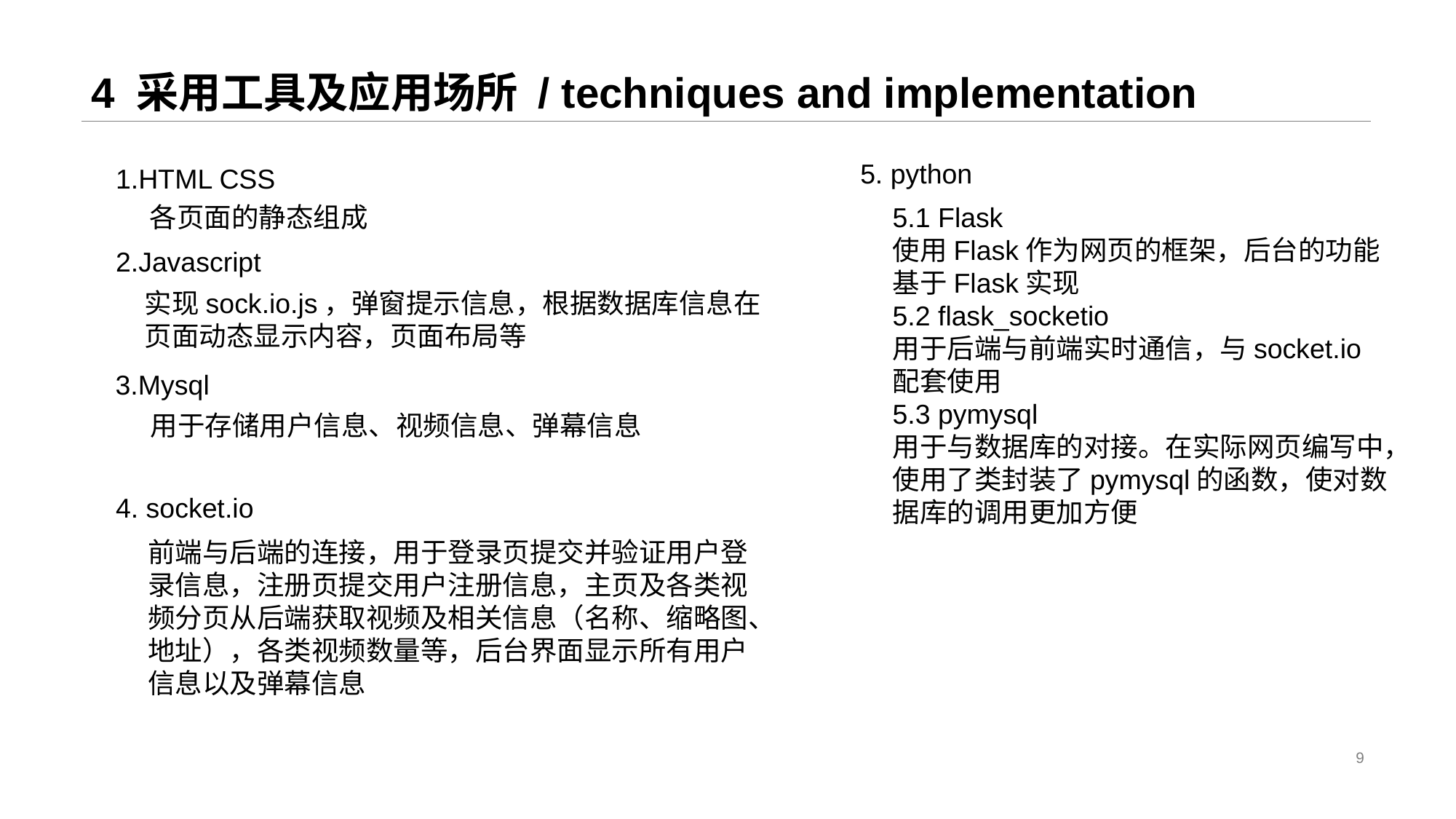

# 4 采用工具及应用场所 / techniques and implementation
5. python
1.HTML CSS
各页面的静态组成
5.1 Flask
使用Flask作为网页的框架，后台的功能基于Flask实现
5.2 flask_socketio
用于后端与前端实时通信，与socket.io配套使用
5.3 pymysql
用于与数据库的对接。在实际网页编写中，使用了类封装了pymysql的函数，使对数据库的调用更加方便
2.Javascript
实现sock.io.js，弹窗提示信息，根据数据库信息在
页面动态显示内容，页面布局等
3.Mysql
用于存储用户信息、视频信息、弹幕信息
4. socket.io
前端与后端的连接，用于登录页提交并验证用户登录信息，注册页提交用户注册信息，主页及各类视频分页从后端获取视频及相关信息（名称、缩略图、地址），各类视频数量等，后台界面显示所有用户信息以及弹幕信息

9